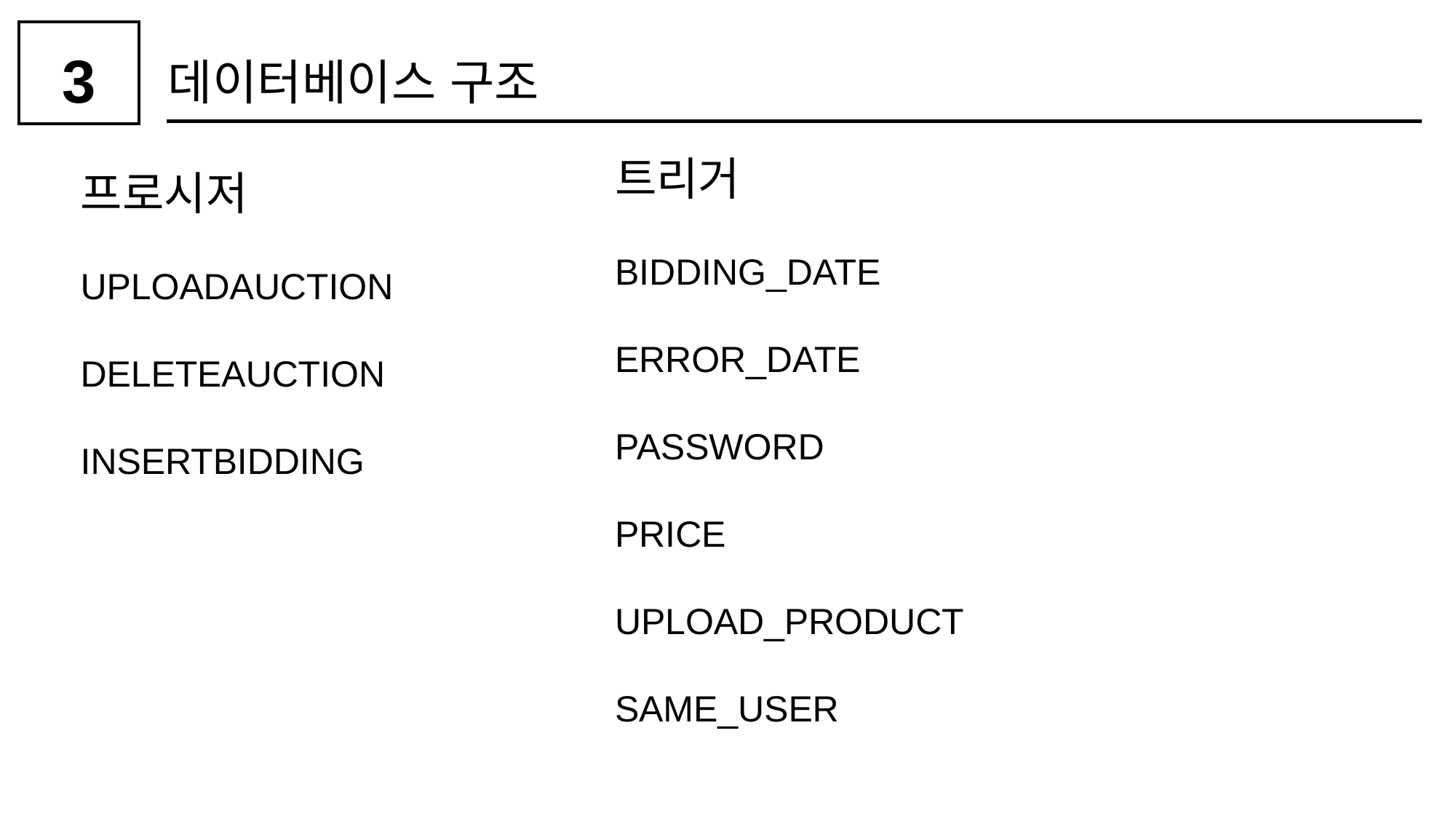

3
데이터베이스 구조

트리거

BIDDING_DATE

ERROR_DATE

PASSWORD

PRICE

UPLOAD_PRODUCT

SAME_USER

프로시저

UPLOADAUCTION

DELETEAUCTION

INSERTBIDDING